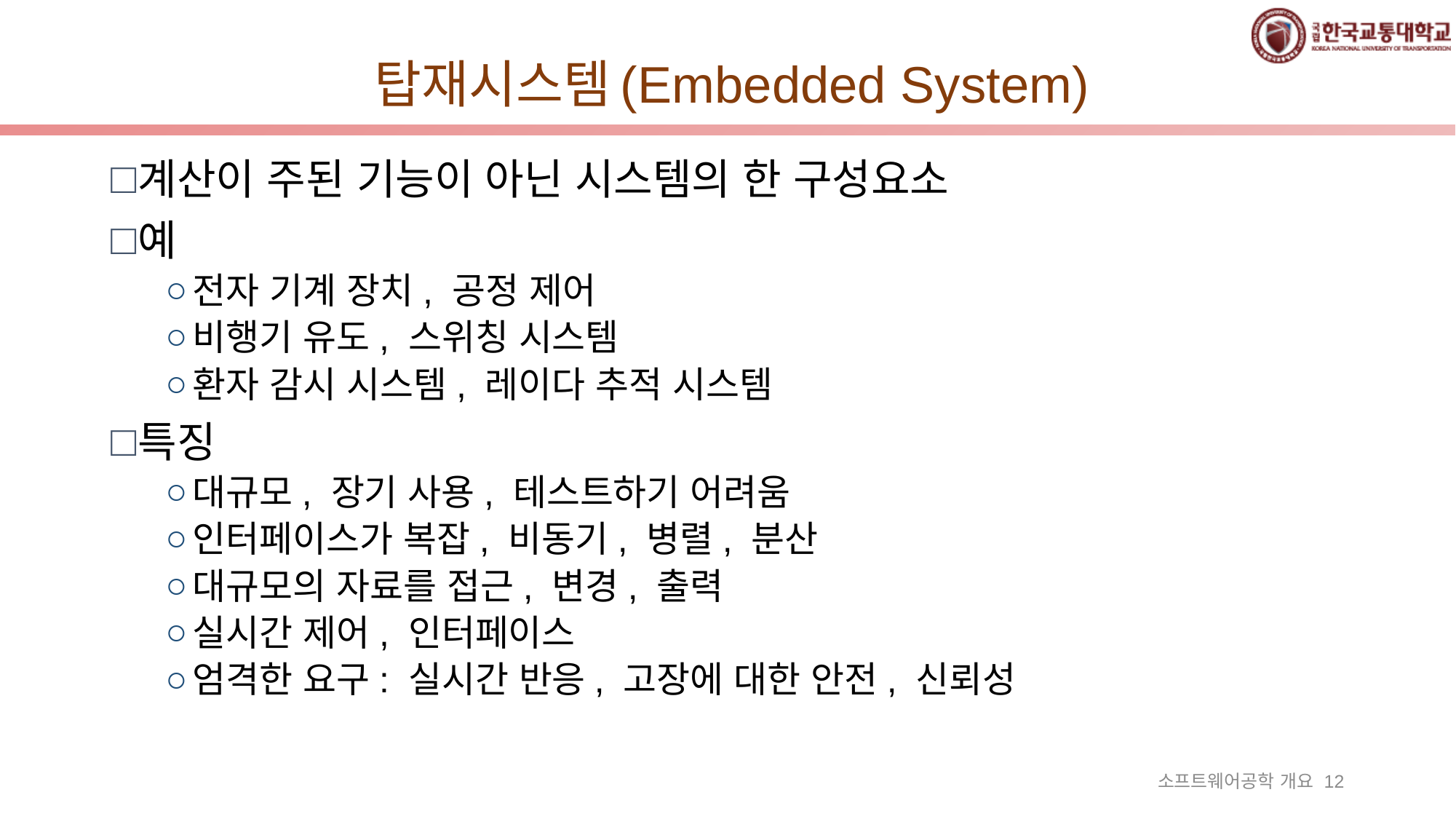

# 탑재시스템(Embedded System)
계산이 주된 기능이 아닌 시스템의 한 구성요소
예
전자 기계 장치, 공정 제어
비행기 유도, 스위칭 시스템
환자 감시 시스템, 레이다 추적 시스템
특징
대규모, 장기 사용, 테스트하기 어려움
인터페이스가 복잡, 비동기, 병렬, 분산
대규모의 자료를 접근, 변경, 출력
실시간 제어, 인터페이스
엄격한 요구: 실시간 반응, 고장에 대한 안전, 신뢰성
소프트웨어공학 개요 12